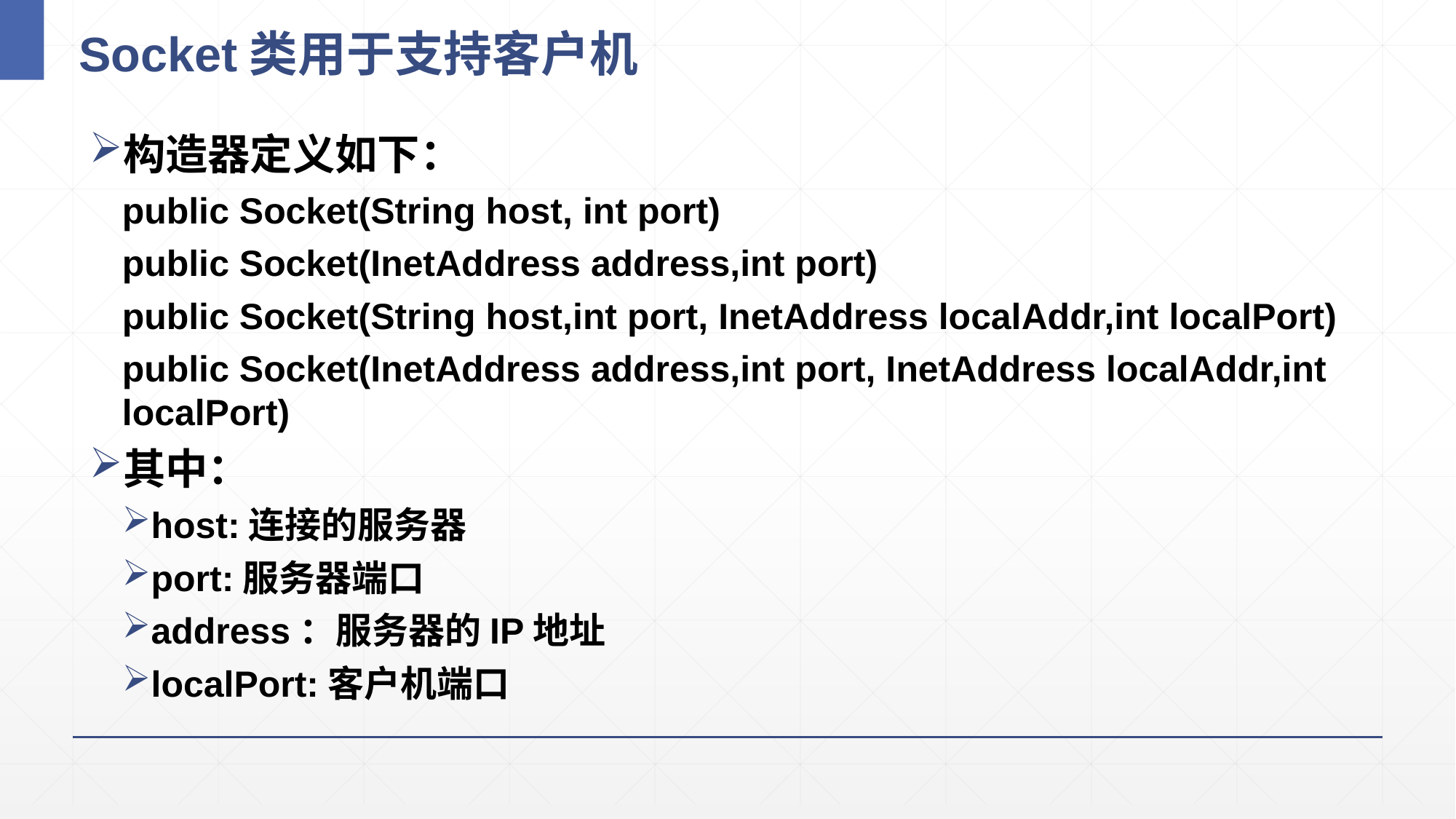

# Socket类用于支持客户机
构造器定义如下：
public Socket(String host, int port)
public Socket(InetAddress address,int port)
public Socket(String host,int port, InetAddress localAddr,int localPort)
public Socket(InetAddress address,int port, InetAddress localAddr,int localPort)
其中：
host:连接的服务器
port:服务器端口
address：服务器的IP地址
localPort:客户机端口